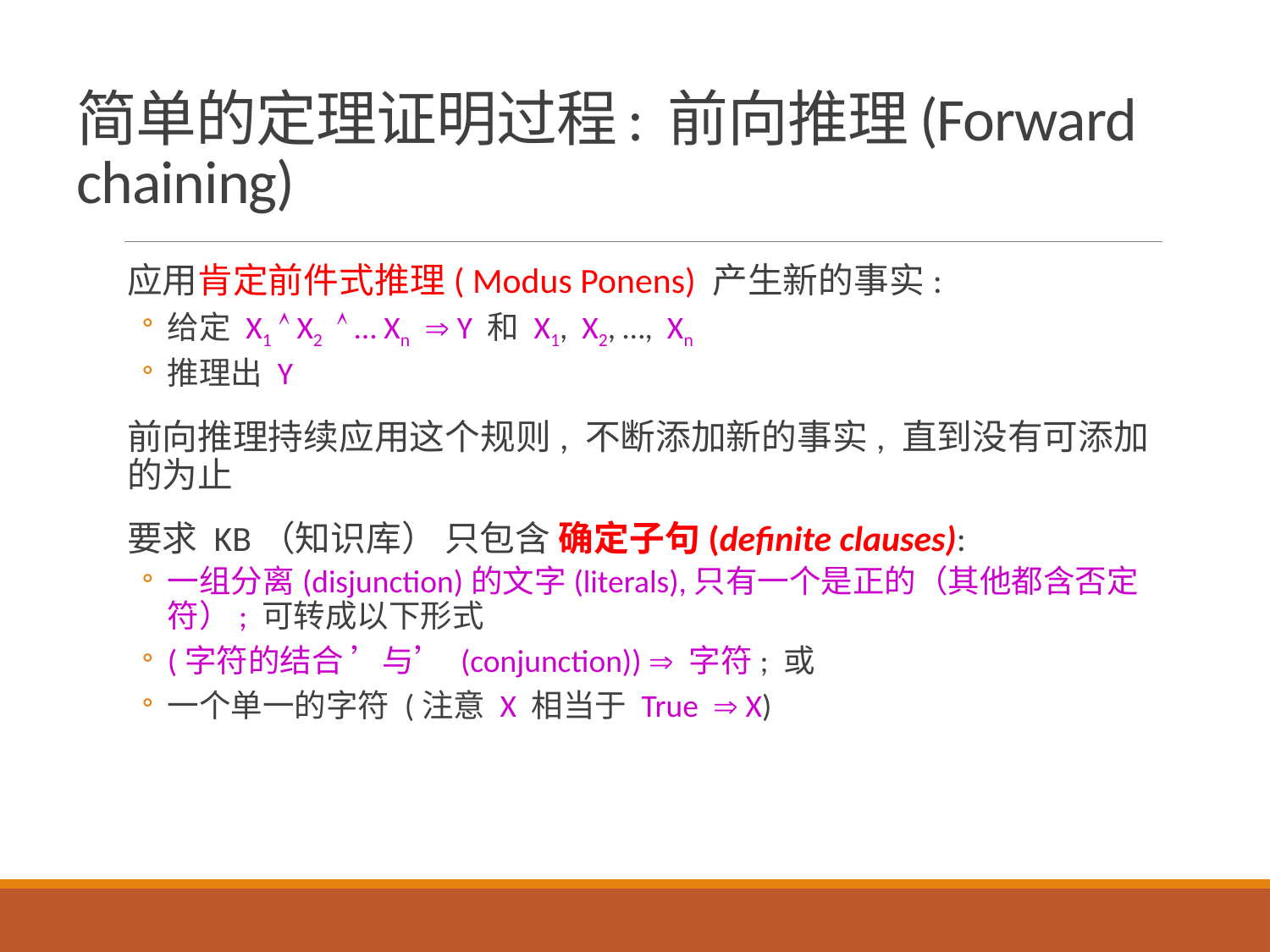

# 简单的定理证明过程: 前向推理(Forward chaining)
应用肯定前件式推理( Modus Ponens) 产生新的事实:
给定 X1 ∧ X2  ∧ … Xn  ⇒ Y 和 X1,  X2, …,  Xn
推理出 Y
前向推理持续应用这个规则, 不断添加新的事实, 直到没有可添加的为止
要求 KB（知识库） 只包含 确定子句(definite clauses):
一组分离(disjunction)的文字(literals),只有一个是正的（其他都含否定符）; 可转成以下形式
(字符的结合 ’与’ (conjunction)) ⇒ 字符; 或
一个单一的字符 (注意 X 相当于 True  ⇒ X)